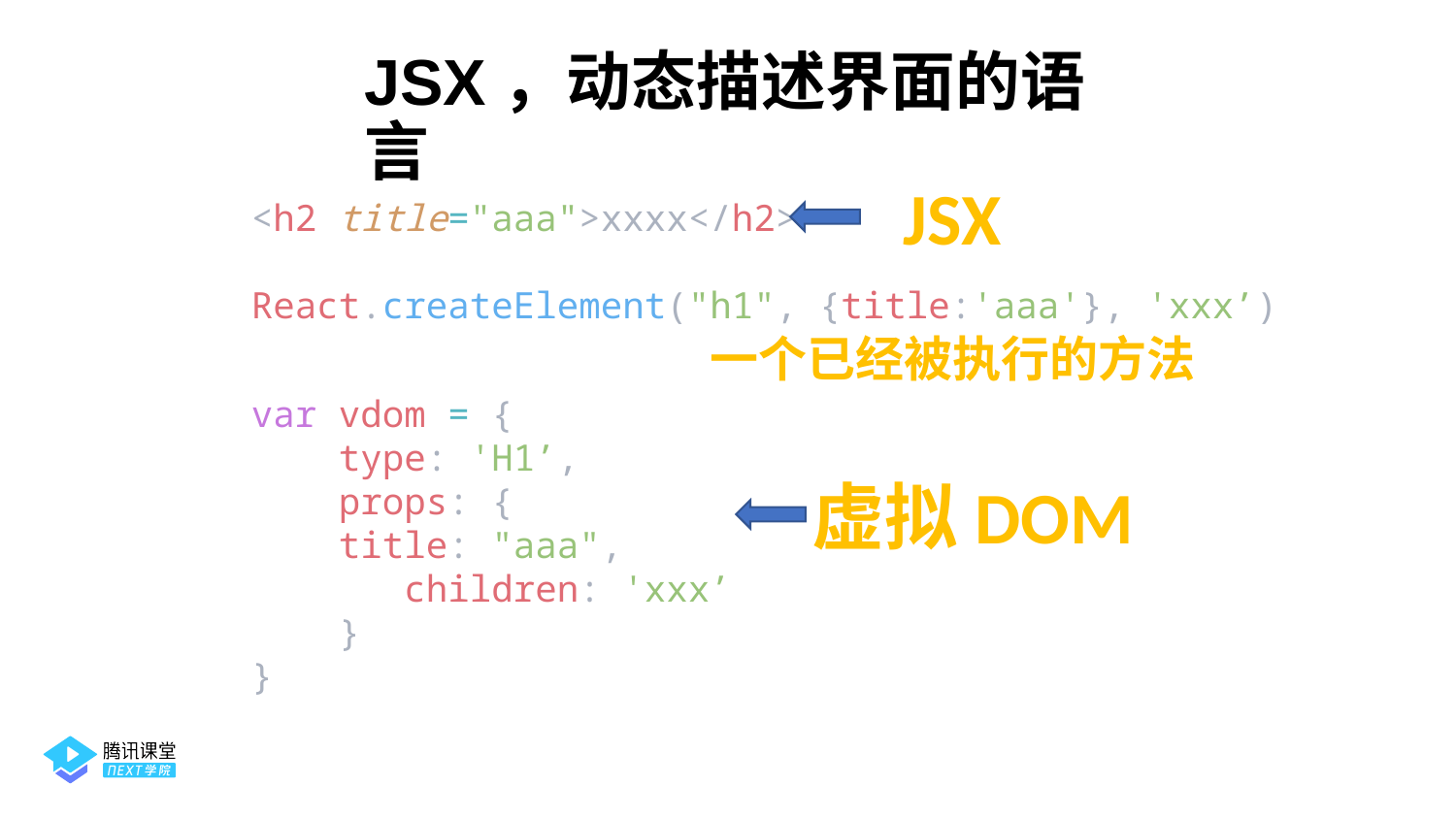

JSX，动态描述界面的语言
JSX
<h2 title="aaa">xxxx</h2>
React.createElement("h1", {title:'aaa'}, 'xxx’)

var vdom = {
    type: 'H1’,
    props: {
    title: "aaa",
       children: 'xxx’
    }
}

一个已经被执行的方法
虚拟DOM